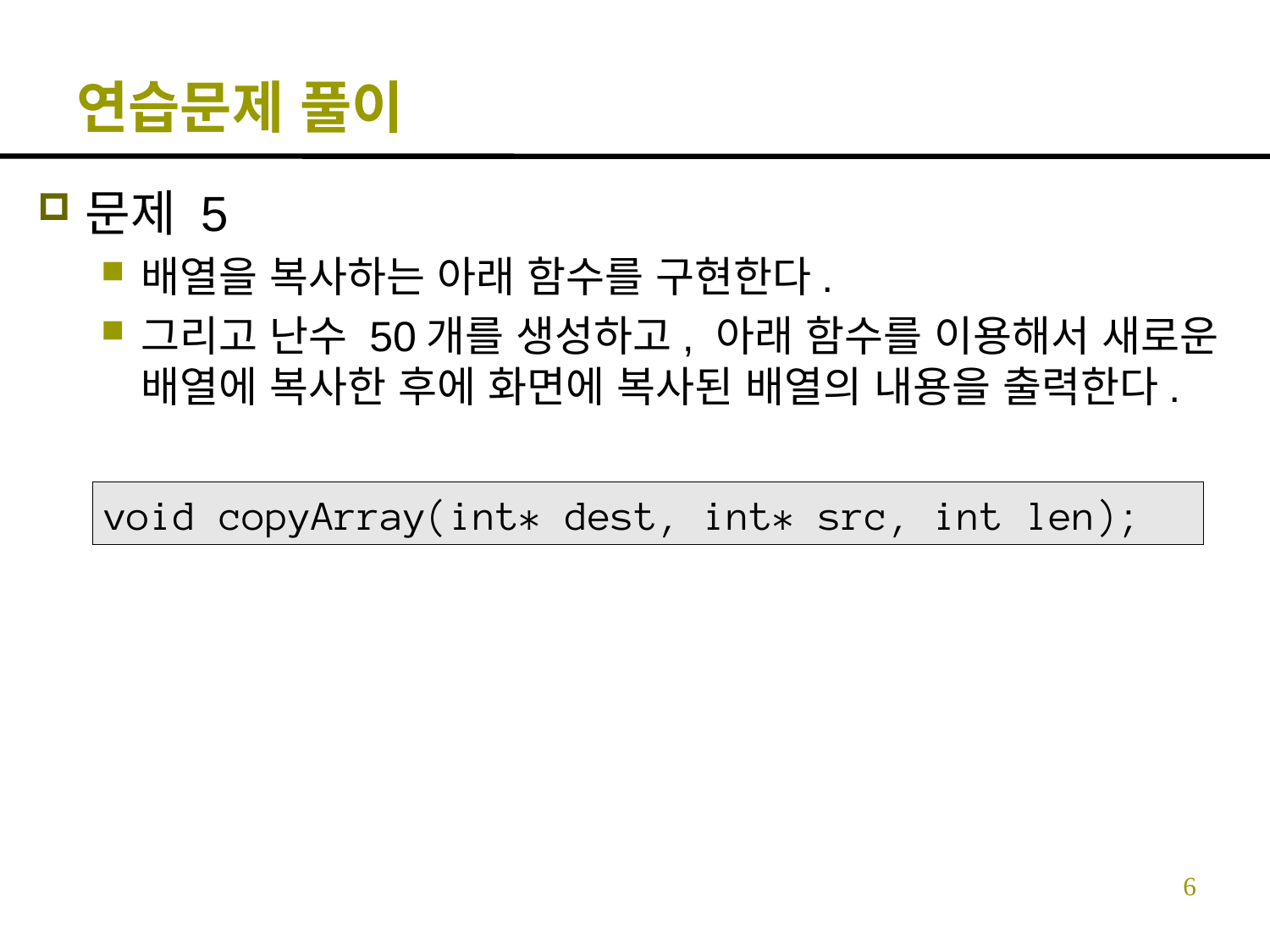

# 연습문제 풀이
문제 5
배열을 복사하는 아래 함수를 구현한다.
그리고 난수 50개를 생성하고, 아래 함수를 이용해서 새로운 배열에 복사한 후에 화면에 복사된 배열의 내용을 출력한다.
void copyArray(int* dest, int* src, int len);